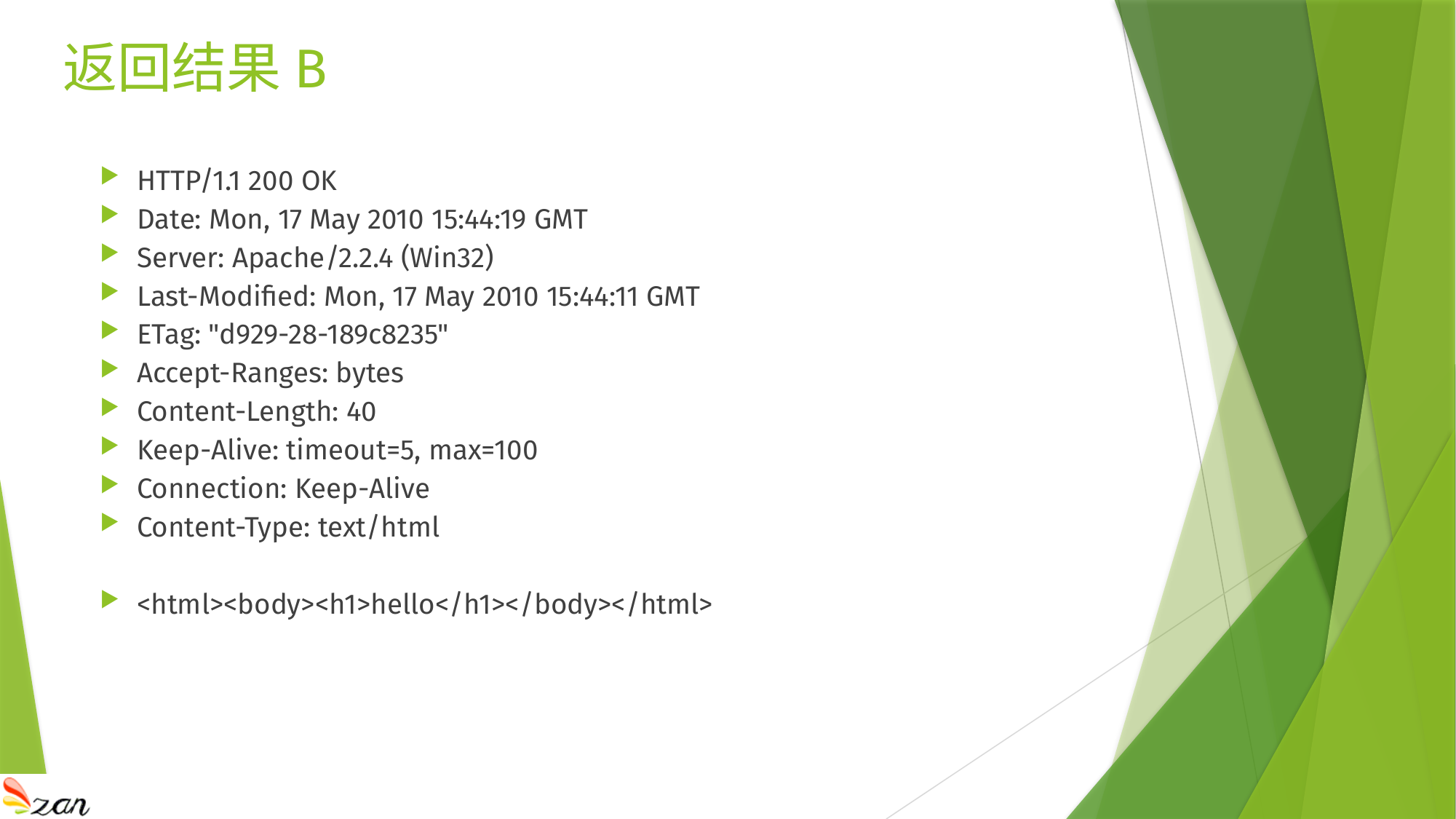

返回结果B
HTTP/1.1 200 OK
Date: Mon, 17 May 2010 15:44:19 GMT
Server: Apache/2.2.4 (Win32)
Last-Modified: Mon, 17 May 2010 15:44:11 GMT
ETag: "d929-28-189c8235"
Accept-Ranges: bytes
Content-Length: 40
Keep-Alive: timeout=5, max=100
Connection: Keep-Alive
Content-Type: text/html

<html><body><h1>hello</h1></body></html>